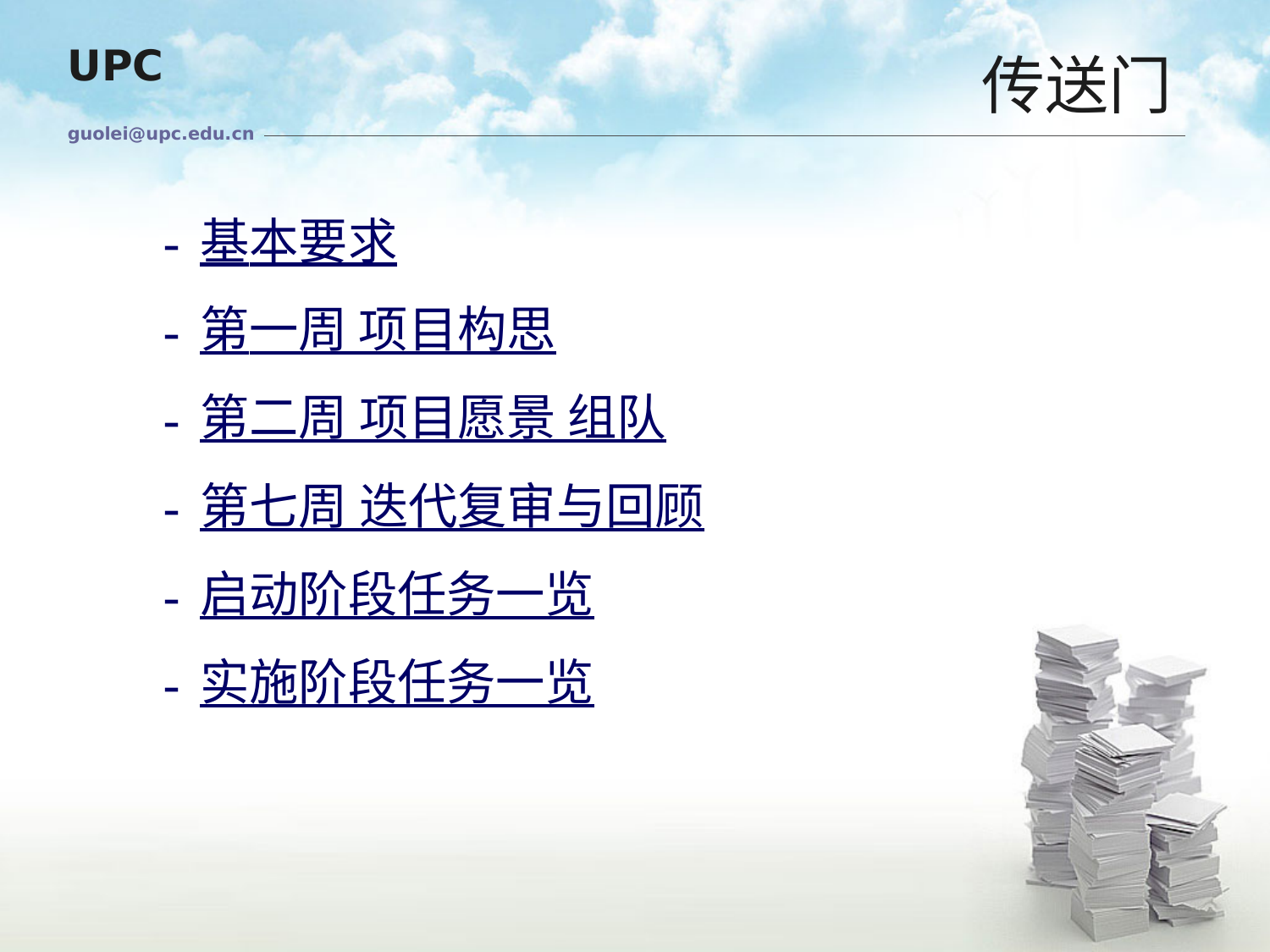

# 传送门
guolei@upc.edu.cn
基本要求
第一周 项目构思
第二周 项目愿景 组队
第七周 迭代复审与回顾
启动阶段任务一览
实施阶段任务一览